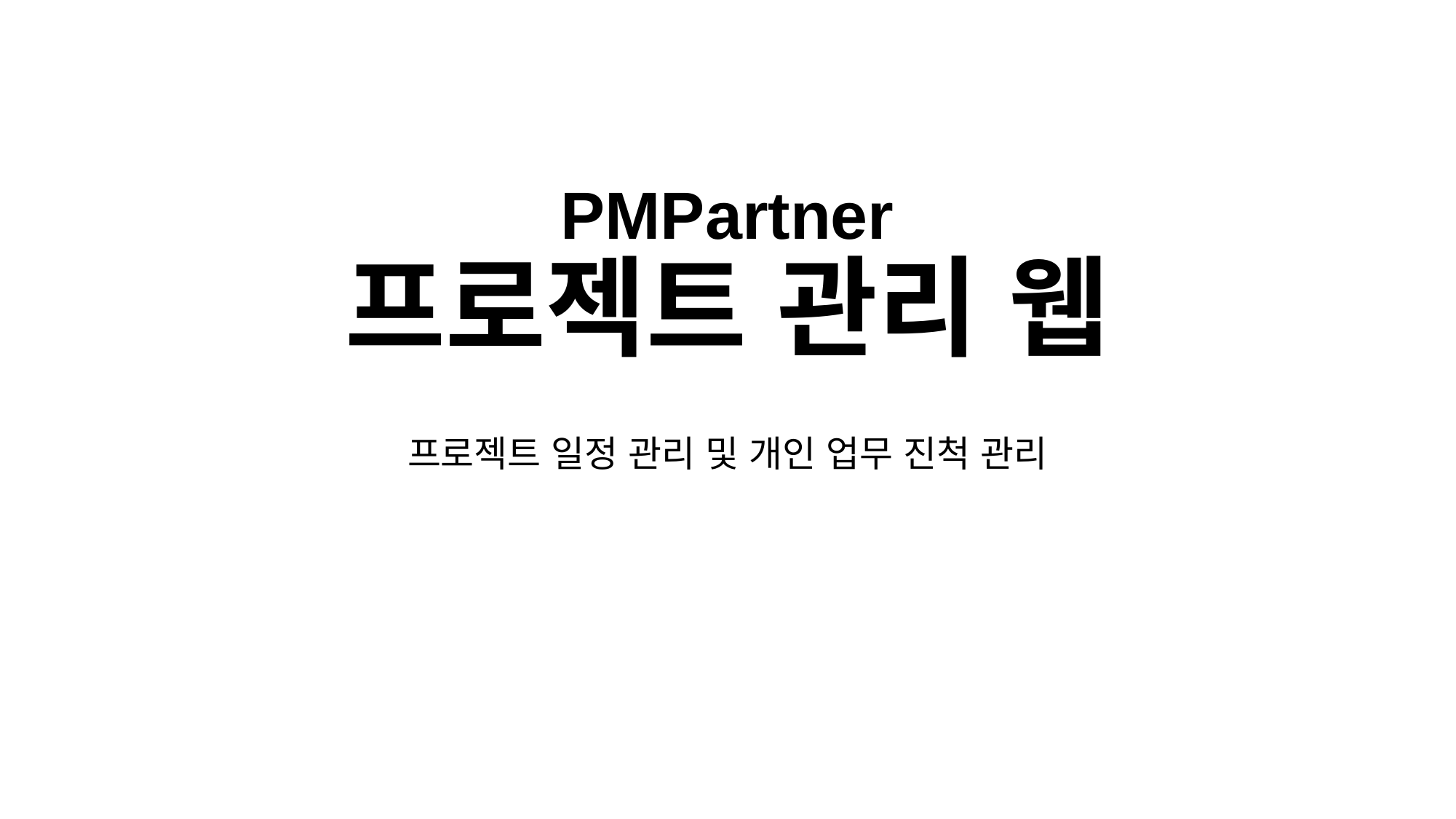

# PMPartner 프로젝트 관리 웹
프로젝트 일정 관리 및 개인 업무 진척 관리